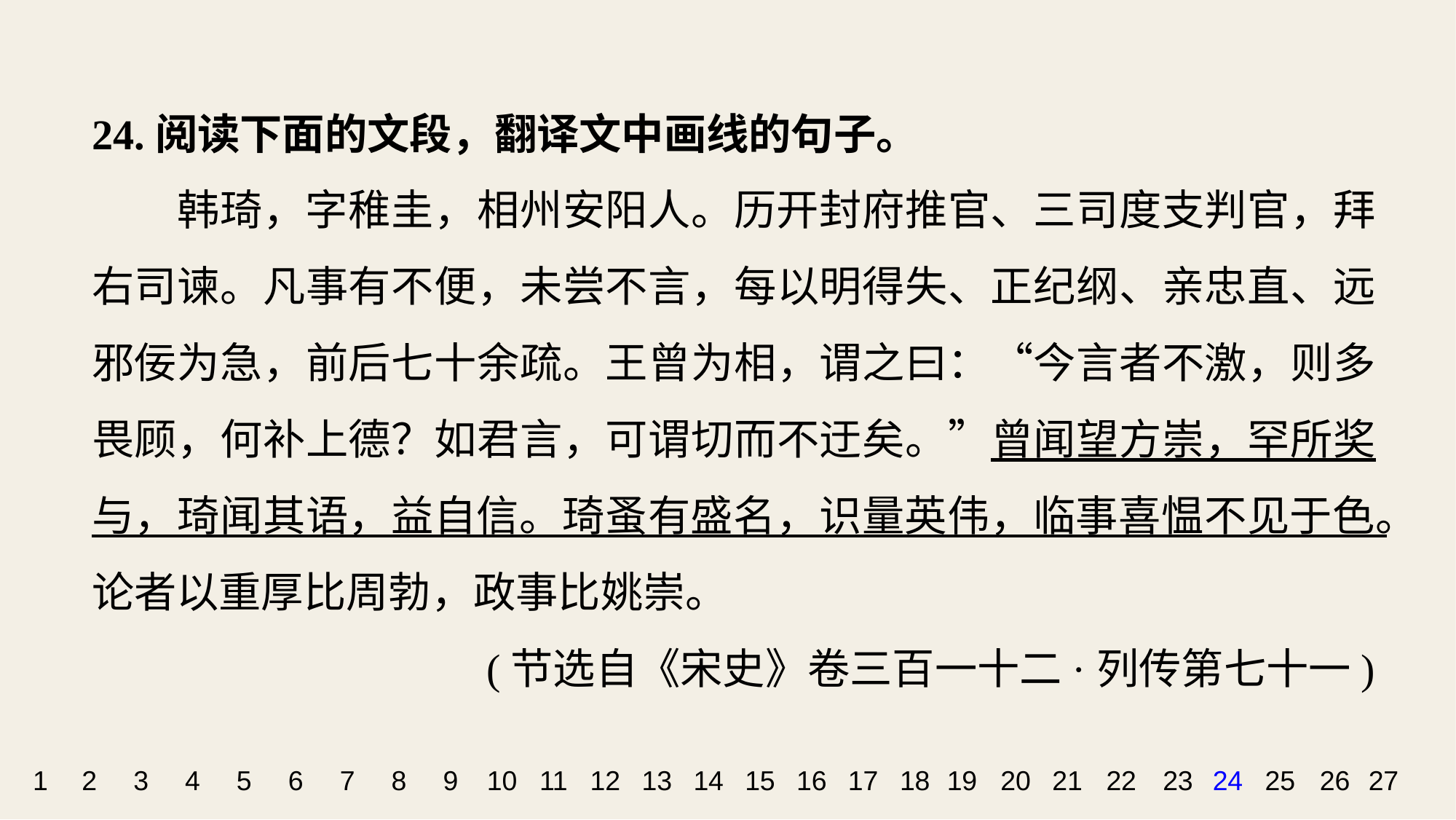

24.阅读下面的文段，翻译文中画线的句子。
韩琦，字稚圭，相州安阳人。历开封府推官、三司度支判官，拜右司谏。凡事有不便，未尝不言，每以明得失、正纪纲、亲忠直、远邪佞为急，前后七十余疏。王曾为相，谓之曰：“今言者不激，则多畏顾，何补上德？如君言，可谓切而不迂矣。”曾闻望方崇，罕所奖与，琦闻其语，益自信。琦蚤有盛名，识量英伟，临事喜愠不见于色。论者以重厚比周勃，政事比姚崇。
(节选自《宋史》卷三百一十二·列传第七十一)
1
2
3
4
5
6
7
8
9
10
11
12
13
14
15
16
17
18
19
20
21
22
23
24
25
26
27